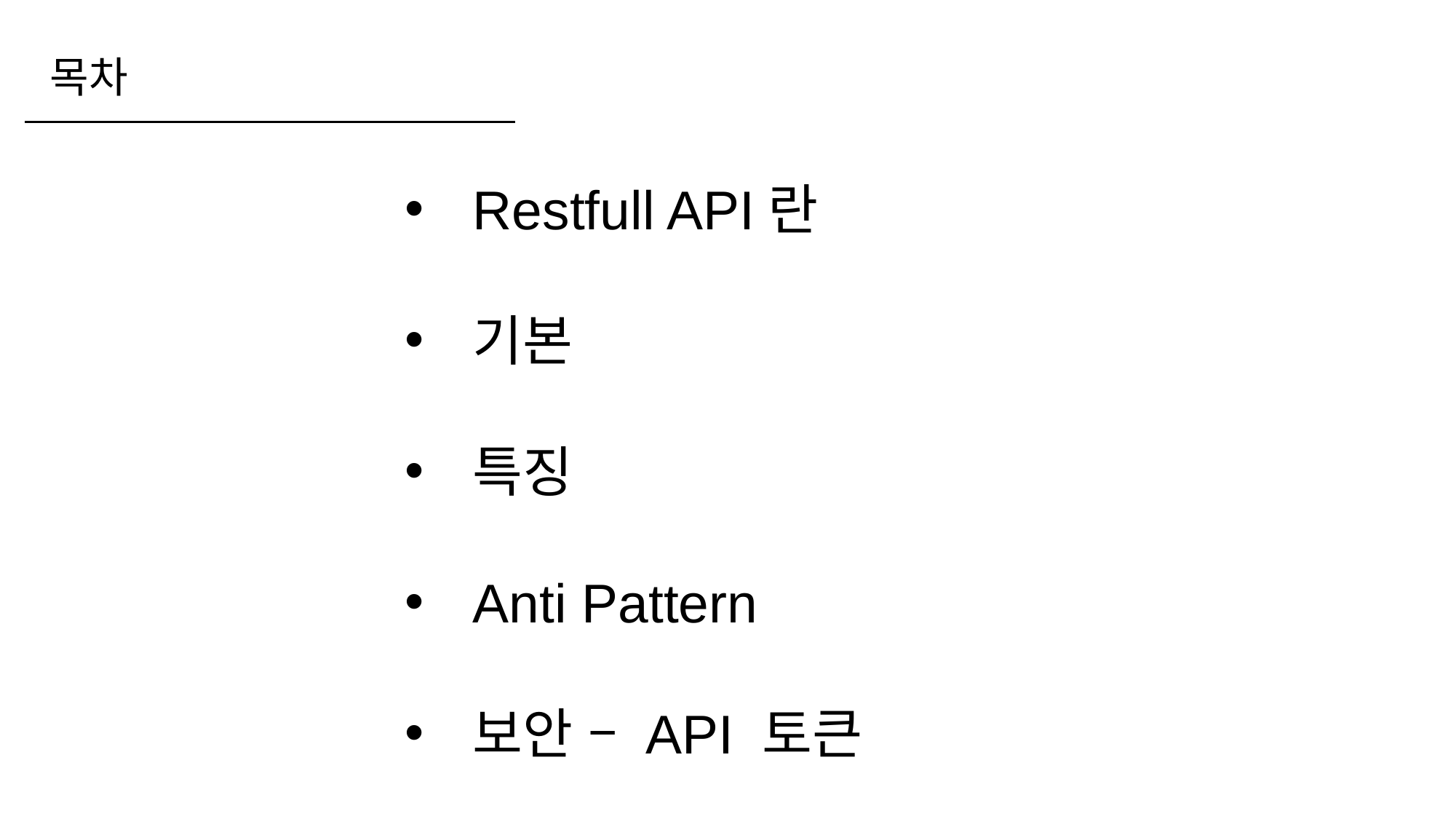

목차
Restfull API란

기본

특징

Anti Pattern

보안 – API 토큰